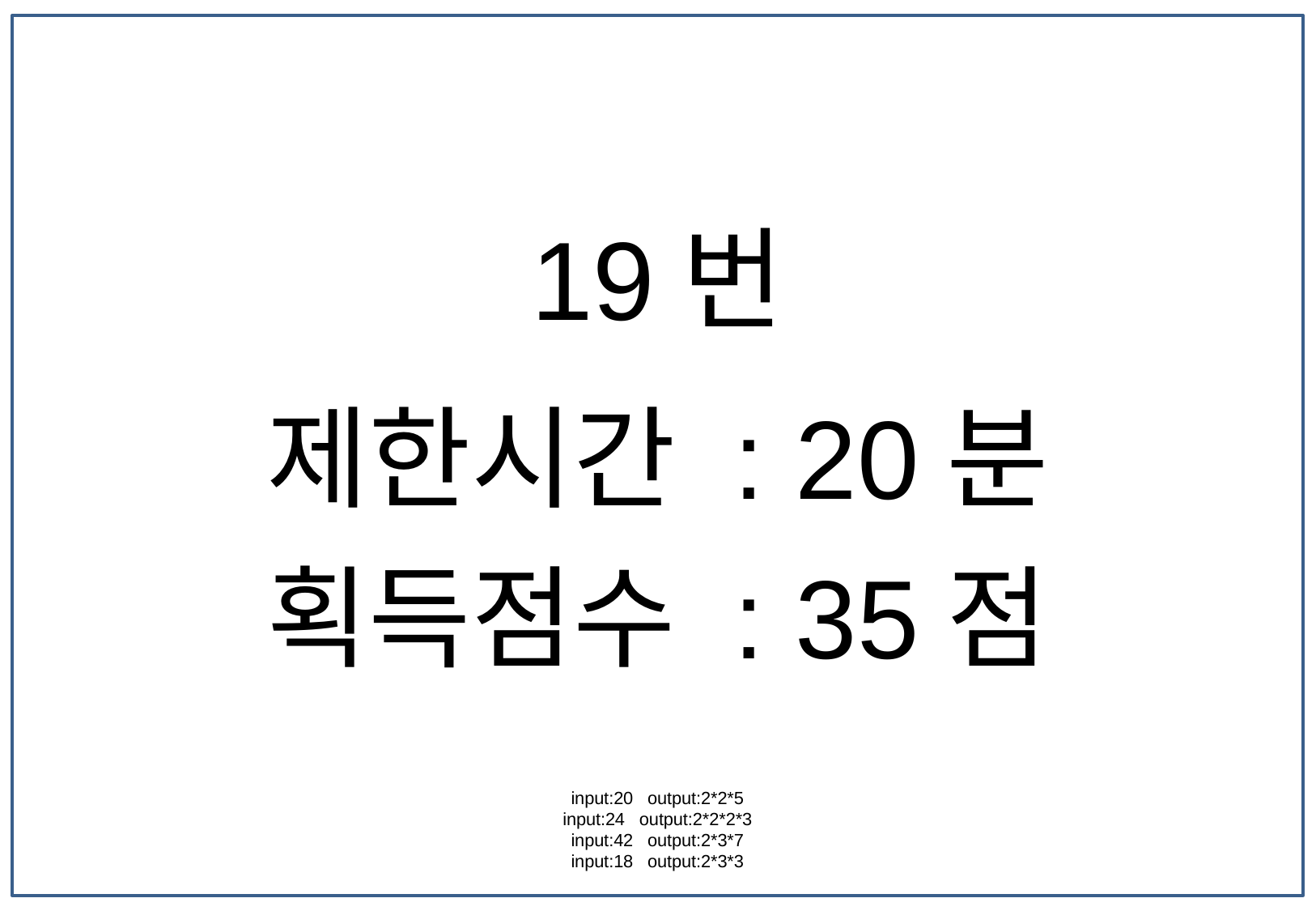

19번
제한시간 : 20분
획득점수 : 35점
input:20   output:2*2*5
input:24   output:2*2*2*3
input:42   output:2*3*7
input:18   output:2*3*3